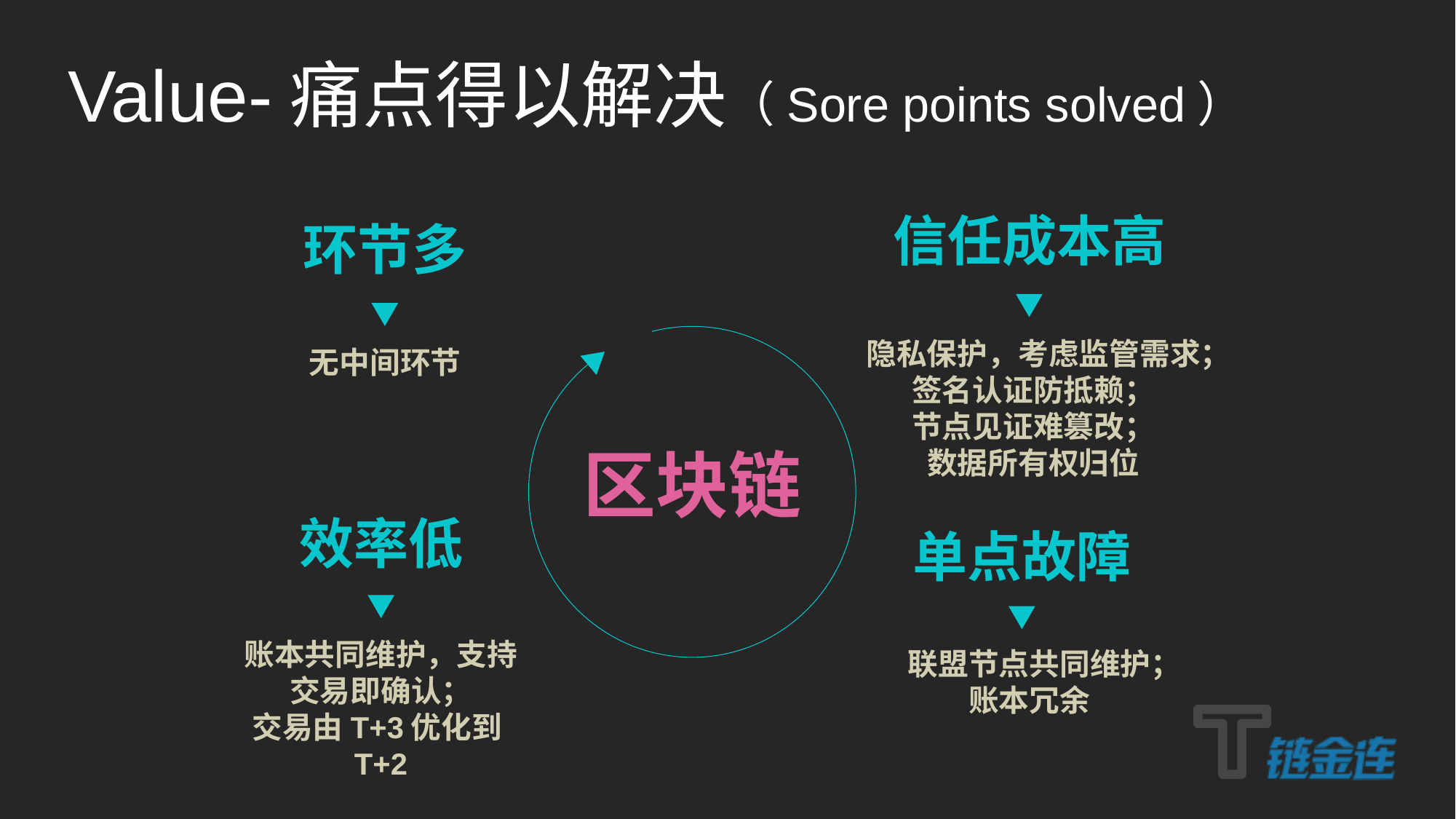

Value-痛点得以解决（Sore points solved）
信任成本高
环节多

隐私保护，考虑监管需求；
签名认证防抵赖；
节点见证难篡改；
数据所有权归位
无中间环节
区块链
效率低
单点故障

账本共同维护，支持交易即确认；
交易由T+3优化到T+2
联盟节点共同维护；
账本冗余